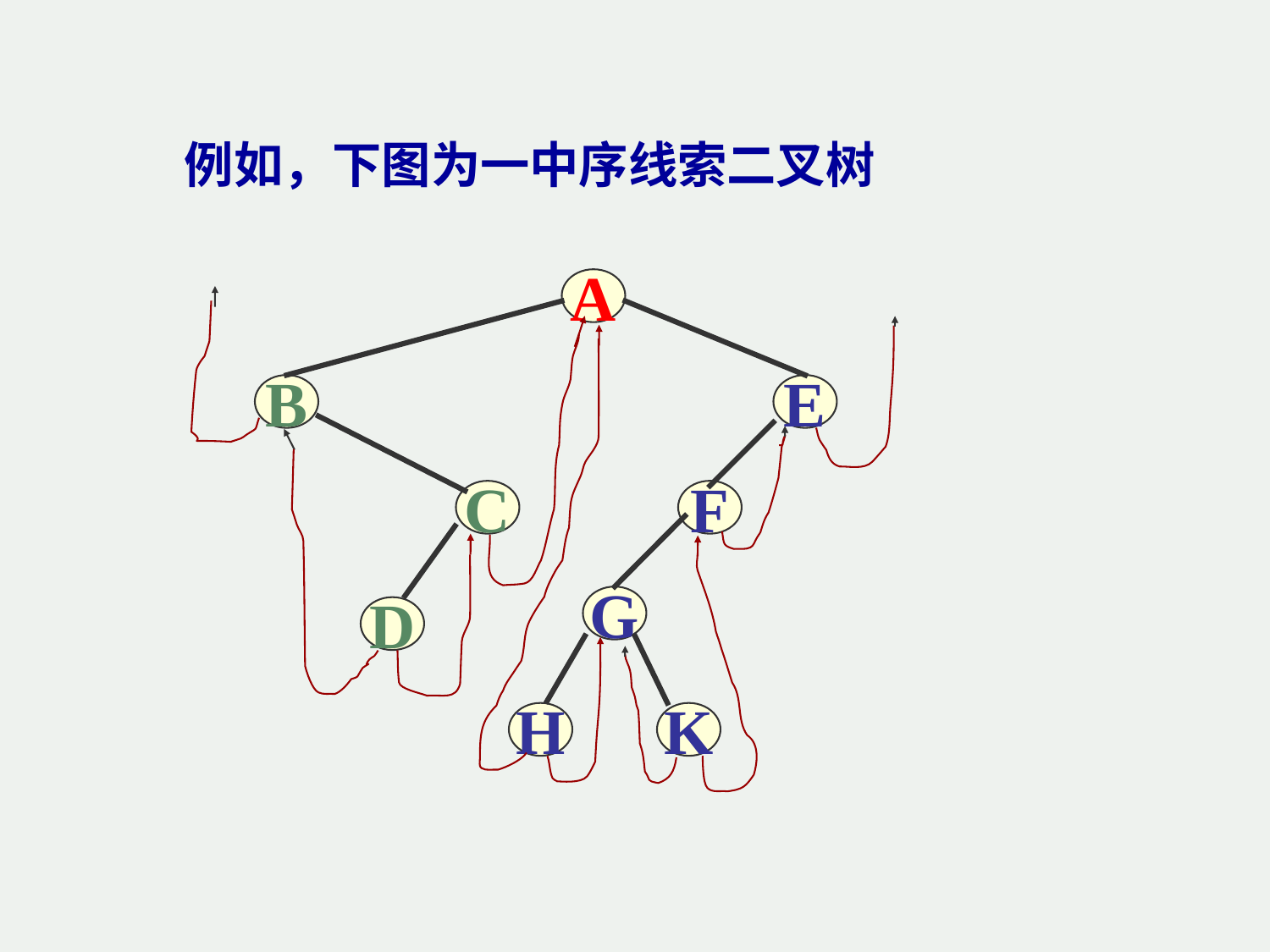

例如，下图为一中序线索二叉树
A

B
E

C
F

G
D

H
K